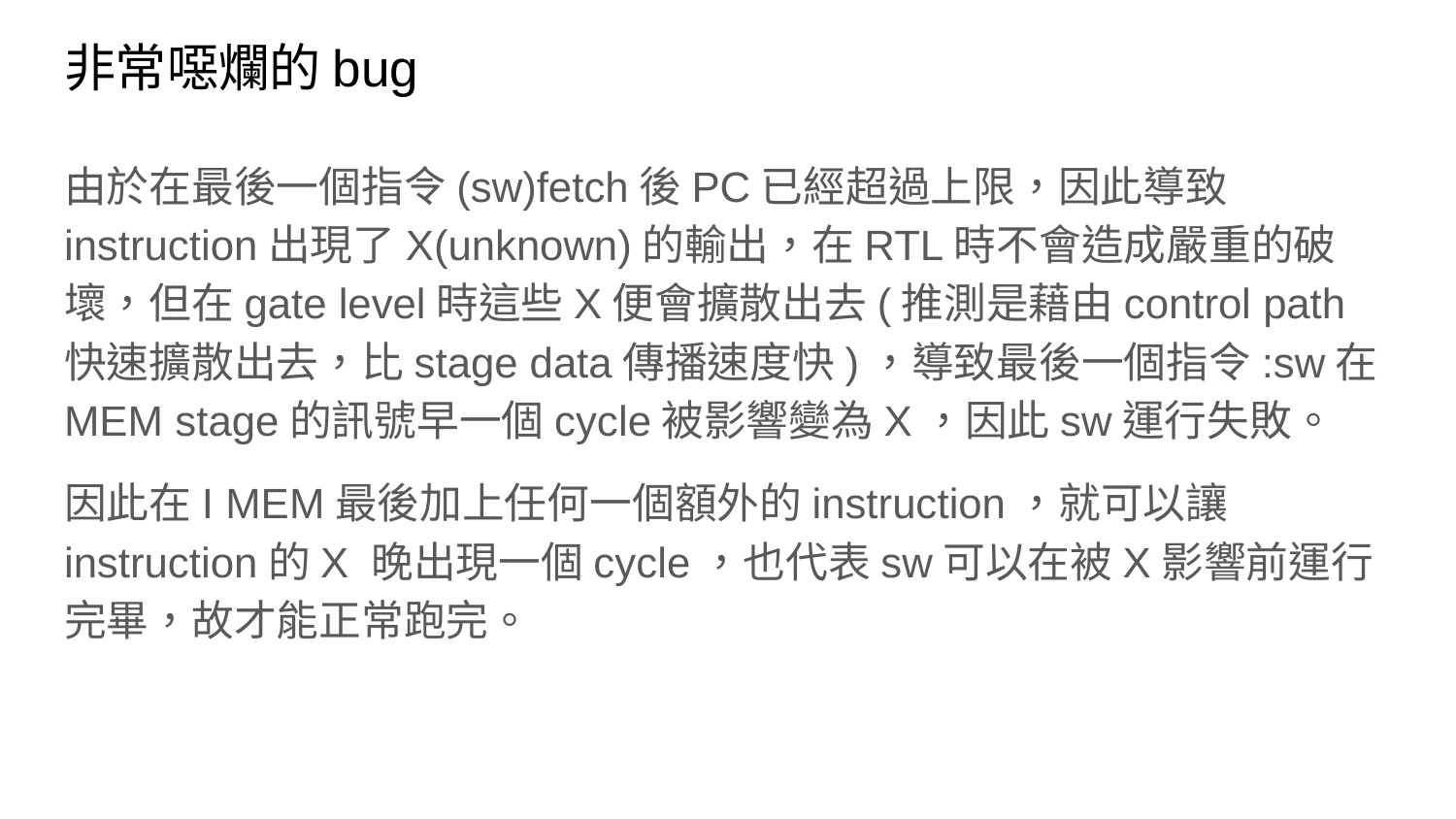

# 非常噁爛的bug
由於在最後一個指令(sw)fetch後PC已經超過上限，因此導致instruction出現了X(unknown)的輸出，在RTL時不會造成嚴重的破壞，但在gate level時這些X便會擴散出去(推測是藉由control path快速擴散出去，比stage data傳播速度快)，導致最後一個指令:sw在MEM stage的訊號早一個cycle被影響變為X，因此sw運行失敗。
因此在I MEM最後加上任何一個額外的instruction，就可以讓instruction的X 晚出現一個cycle，也代表sw可以在被X影響前運行完畢，故才能正常跑完。